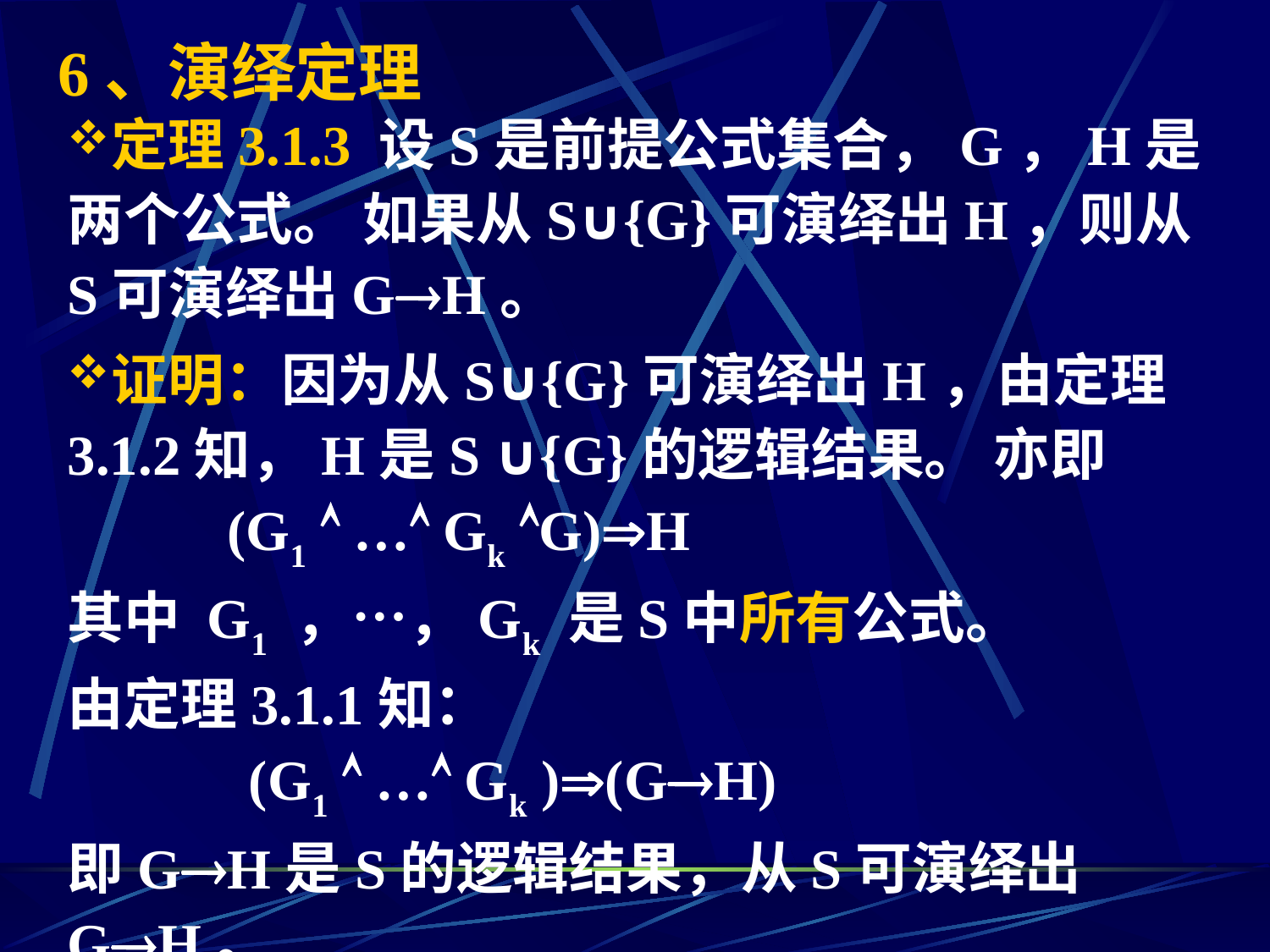

# 6、演绎定理
定理3.1.3 设S是前提公式集合，G，H是两个公式。 如果从S∪{G}可演绎出H，则从S可演绎出G→H。
证明：因为从S∪{G}可演绎出H，由定理3.1.2知，H是S ∪{G}的逻辑结果。 亦即
	(G1 ∧ …∧ Gk ∧G)⇒H
其中 G1 ，…，Gk 是S中所有公式。
由定理3.1.1知：
             (G1 ∧ …∧ Gk )⇒(G→H)
即G→H是S的逻辑结果，从S可演绎出G→H。
68